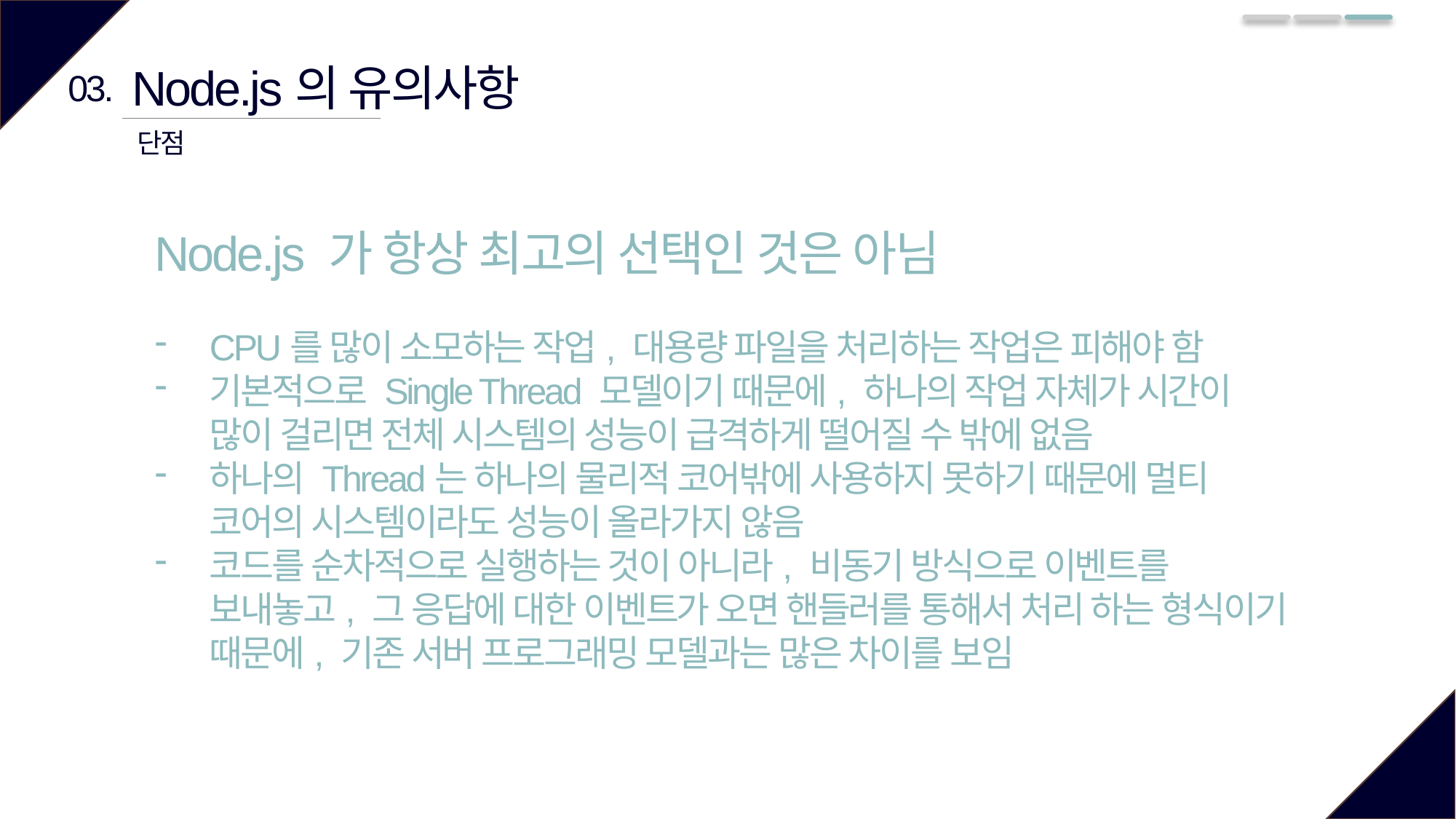

Node.js의 유의사항
03.
단점
Node.js 가 항상 최고의 선택인 것은 아님

CPU를 많이 소모하는 작업, 대용량 파일을 처리하는 작업은 피해야 함
기본적으로 Single Thread 모델이기 때문에, 하나의 작업 자체가 시간이 많이 걸리면 전체 시스템의 성능이 급격하게 떨어질 수 밖에 없음
하나의 Thread는 하나의 물리적 코어밖에 사용하지 못하기 때문에 멀티 코어의 시스템이라도 성능이 올라가지 않음
코드를 순차적으로 실행하는 것이 아니라, 비동기 방식으로 이벤트를 보내놓고, 그 응답에 대한 이벤트가 오면 핸들러를 통해서 처리 하는 형식이기 때문에, 기존 서버 프로그래밍 모델과는 많은 차이를 보임